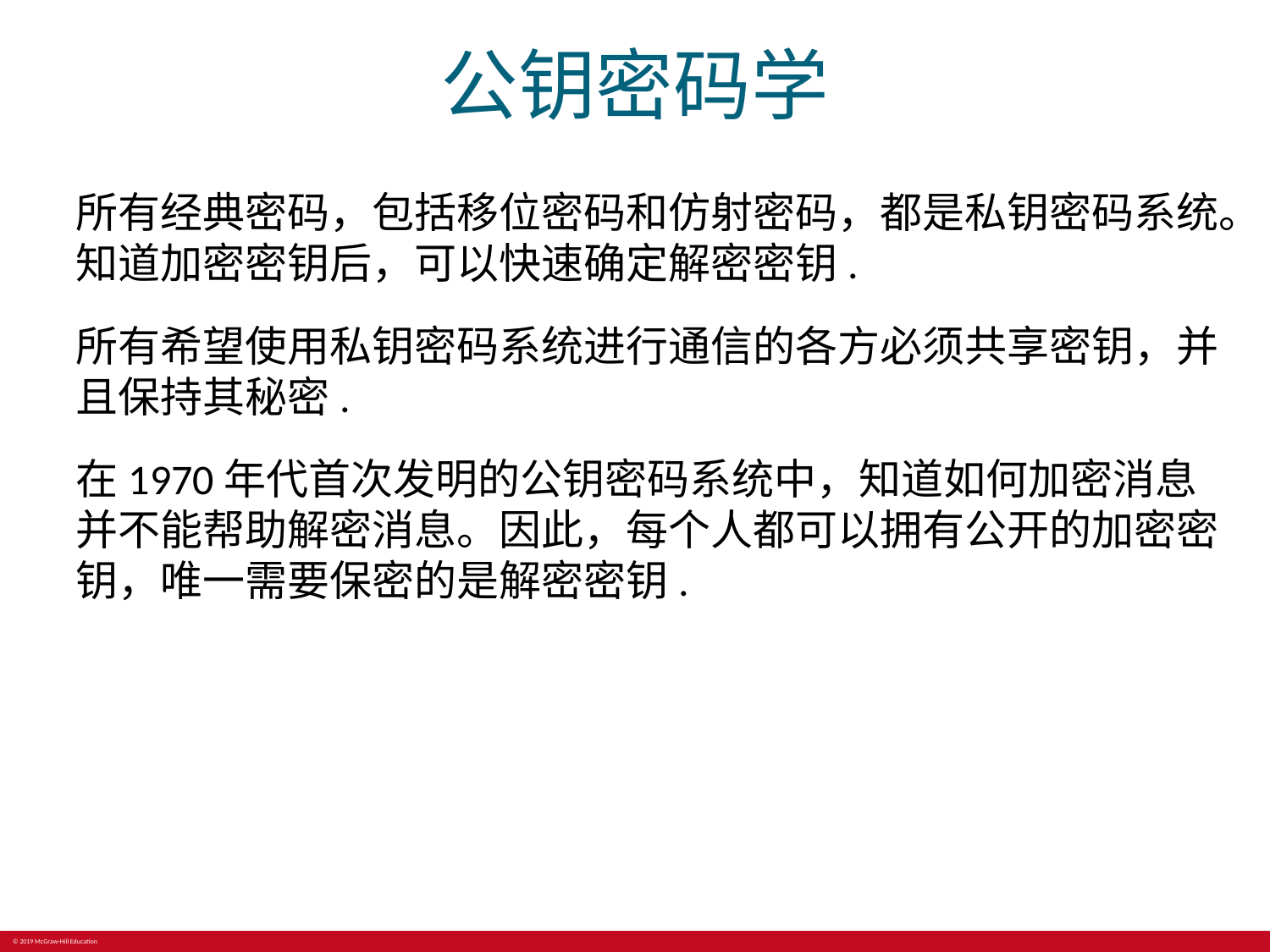

# 公钥密码学
所有经典密码，包括移位密码和仿射密码，都是私钥密码系统。知道加密密钥后，可以快速确定解密密钥.
所有希望使用私钥密码系统进行通信的各方必须共享密钥，并且保持其秘密.
在1970年代首次发明的公钥密码系统中，知道如何加密消息并不能帮助解密消息。因此，每个人都可以拥有公开的加密密钥，唯一需要保密的是解密密钥.